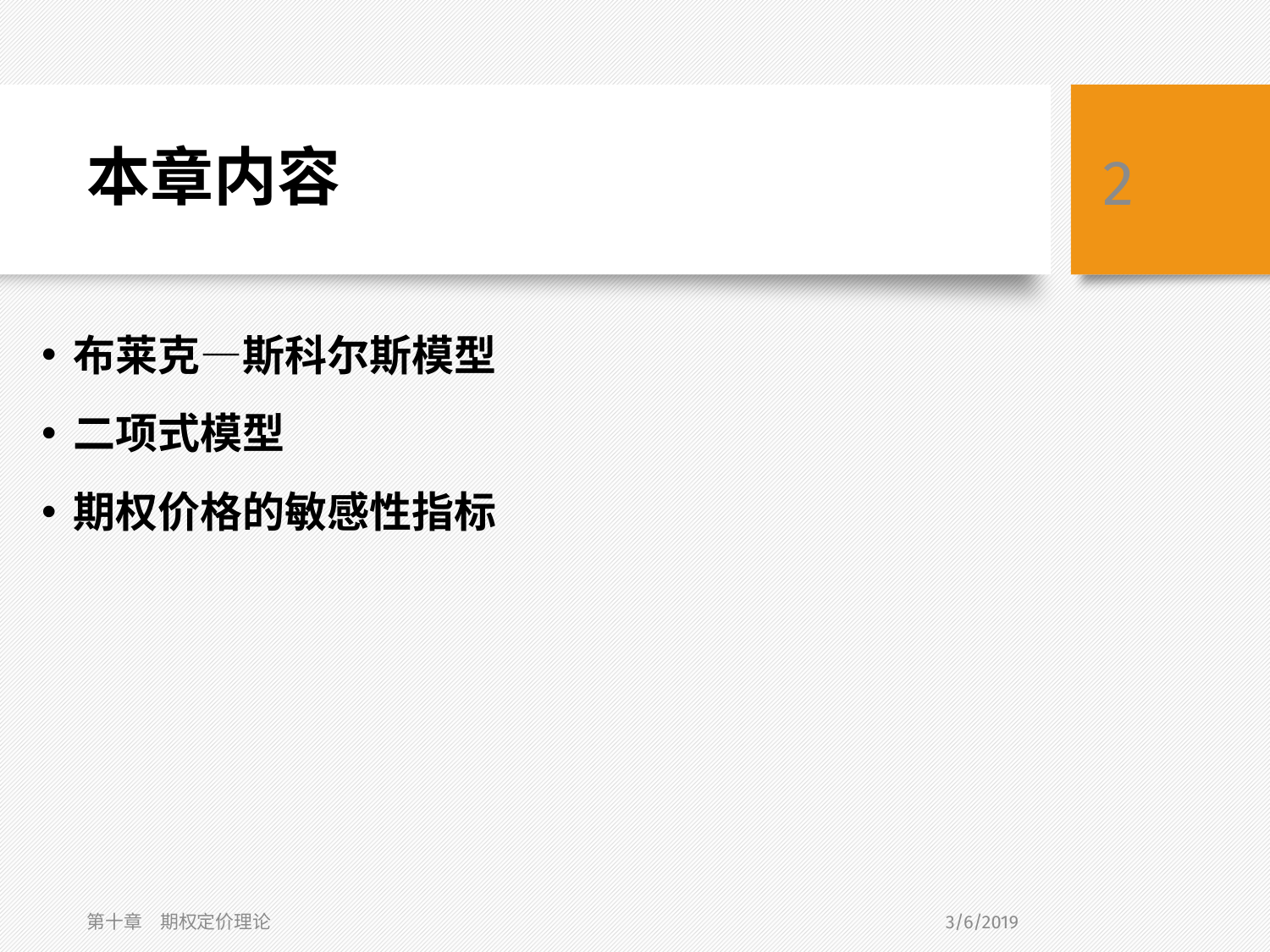

# 本章内容
2
布莱克—斯科尔斯模型
二项式模型
期权价格的敏感性指标

3/6/2019
第十章　期权定价理论